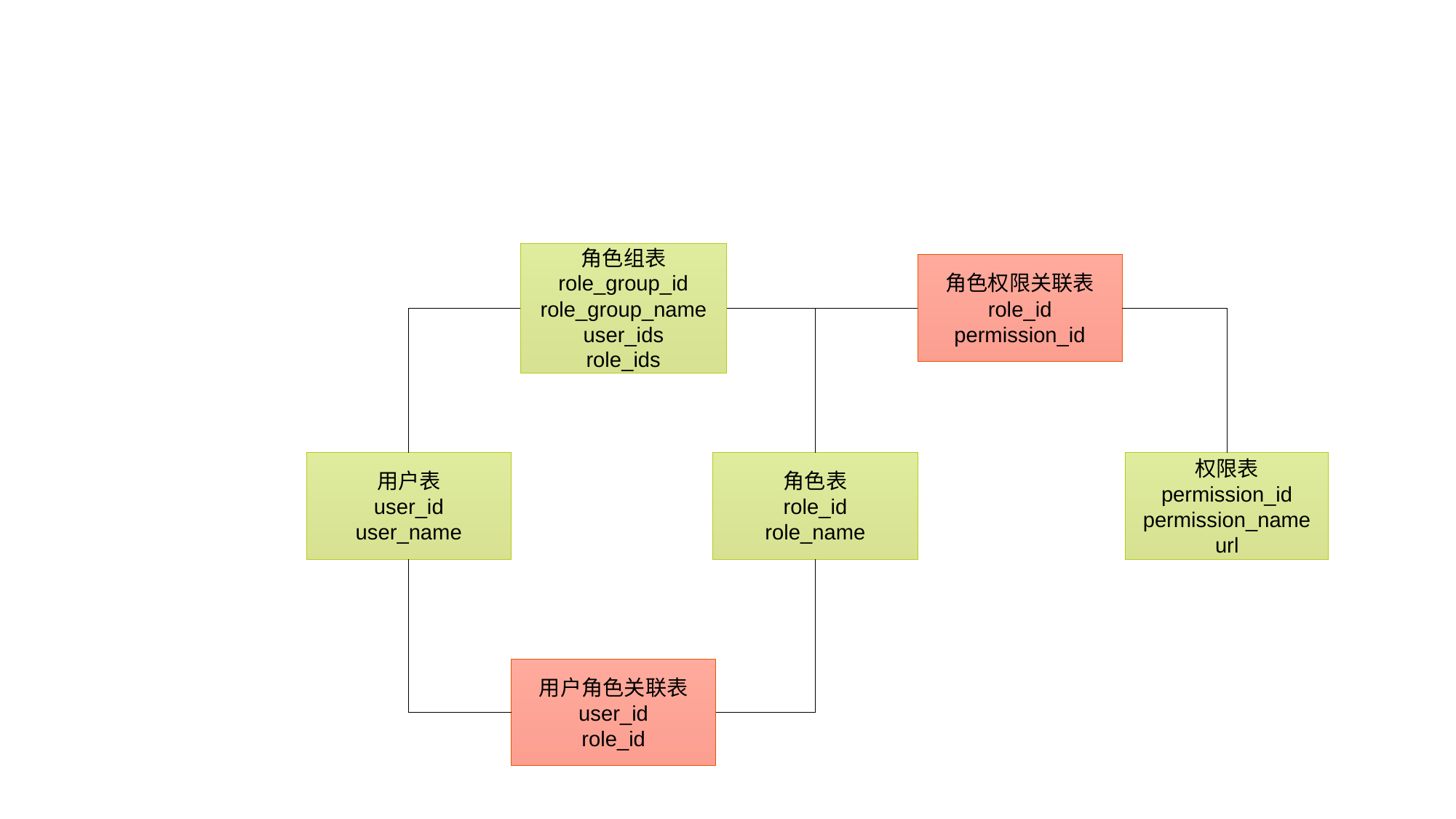

角色组表
role_group_id
role_group_name
user_ids
role_ids
角色权限关联表
role_id
permission_id
用户表
user_id
user_name
角色表
role_id
role_name
权限表
permission_id
permission_name
url
用户角色关联表
user_id
role_id